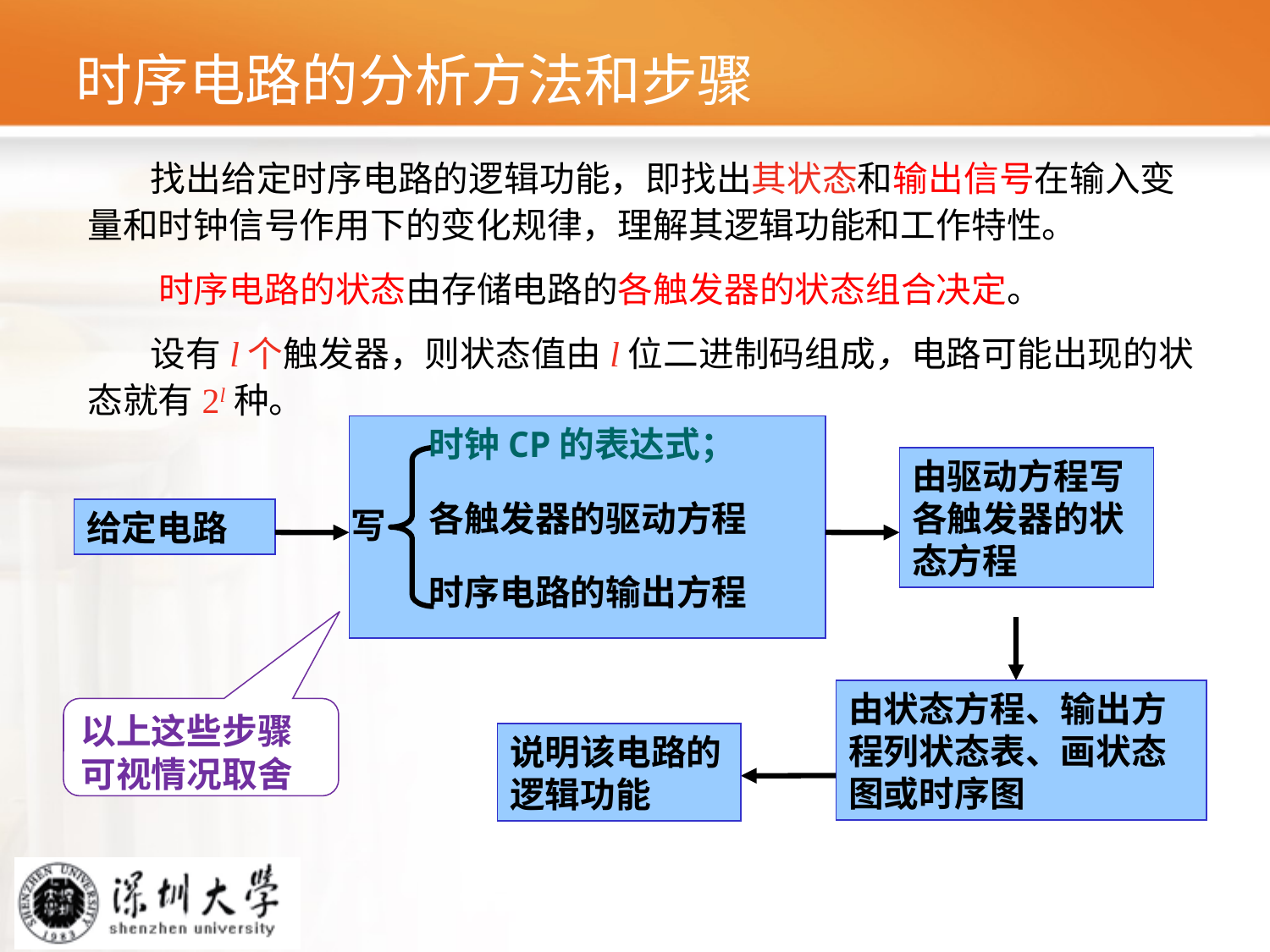

时序电路的分析方法和步骤
       找出给定时序电路的逻辑功能，即找出其状态和输出信号在输入变量和时钟信号作用下的变化规律，理解其逻辑功能和工作特性。
        时序电路的状态由存储电路的各触发器的状态组合决定。
       设有l个触发器，则状态值由l位二进制码组成，电路可能出现的状态就有2l种。

时钟CP的表达式；

写
由驱动方程写各触发器的状态方程
各触发器的驱动方程
给定电路

时序电路的输出方程

由状态方程、输出方程列状态表、画状态图或时序图
以上这些步骤可视情况取舍
说明该电路的逻辑功能